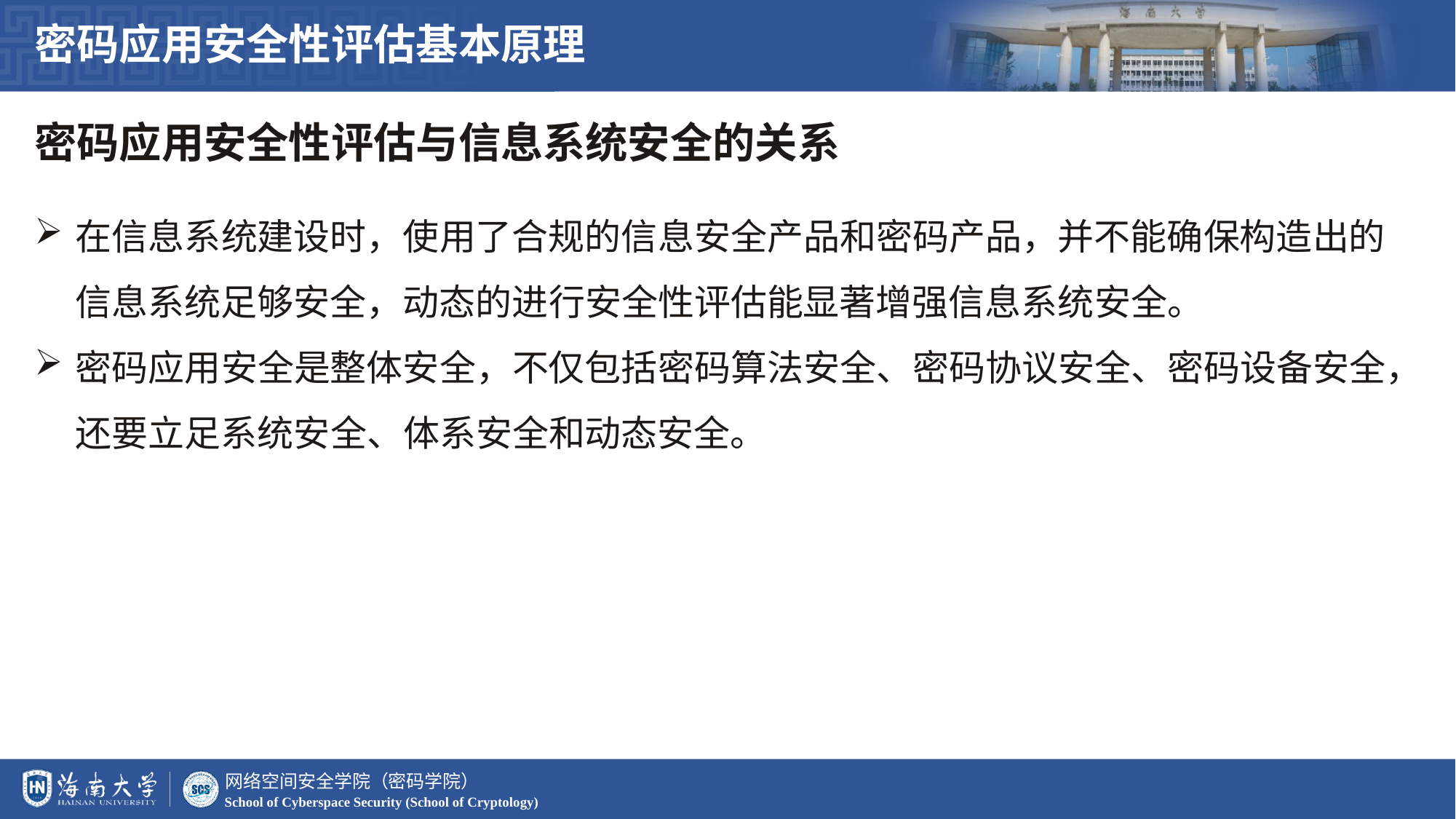

密码应用安全性评估基本原理
密码应用安全性评估与信息系统安全的关系
在信息系统建设时，使用了合规的信息安全产品和密码产品，并不能确保构造出的信息系统足够安全，动态的进行安全性评估能显著增强信息系统安全。
密码应用安全是整体安全，不仅包括密码算法安全、密码协议安全、密码设备安全，还要立足系统安全、体系安全和动态安全。
37